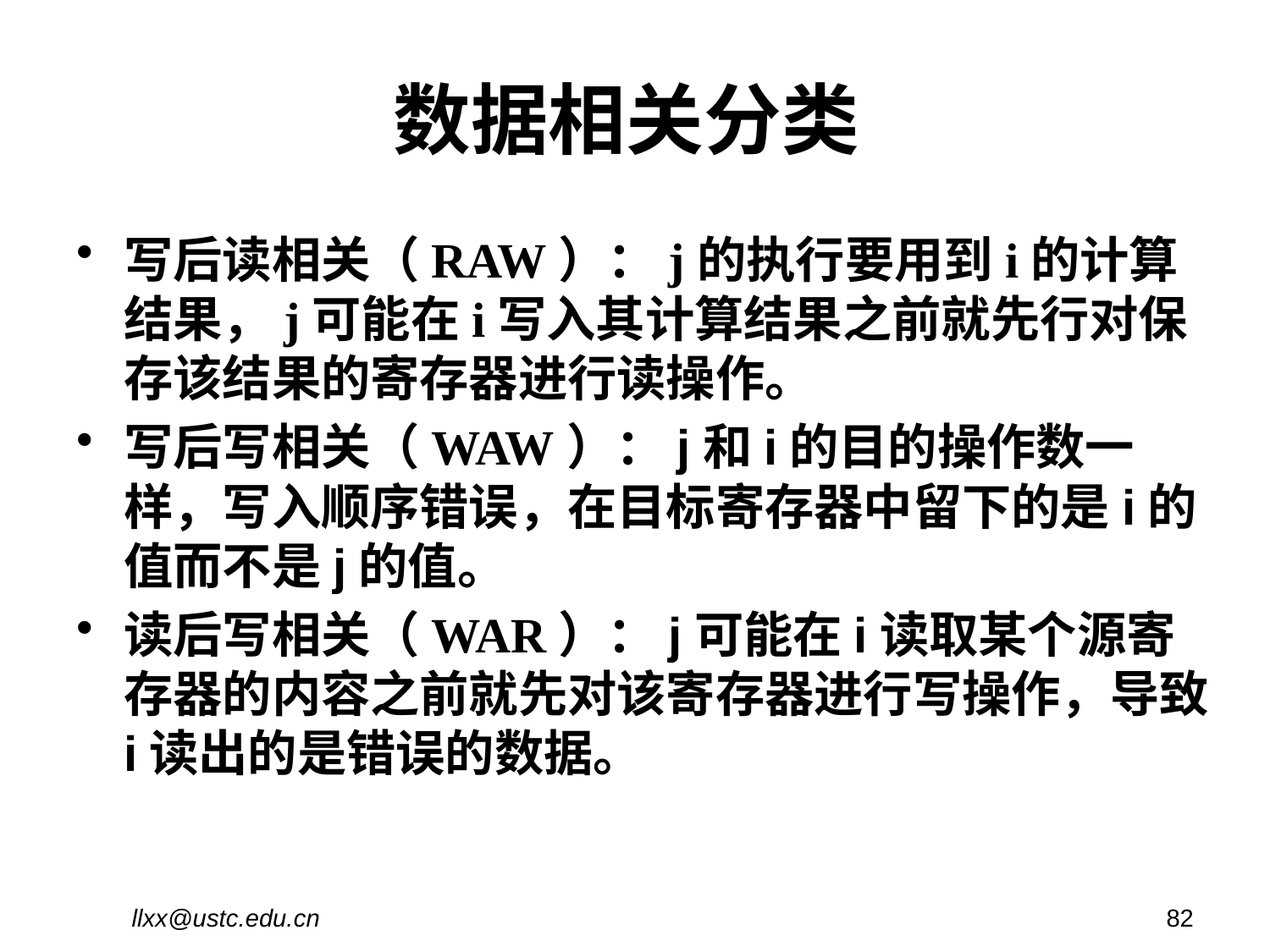

# 数据相关分类
写后读相关（RAW）：j的执行要用到i的计算结果，j可能在i写入其计算结果之前就先行对保存该结果的寄存器进行读操作。
写后写相关（WAW）：j和i的目的操作数一样，写入顺序错误，在目标寄存器中留下的是i的值而不是j的值。
读后写相关（WAR）：j可能在i读取某个源寄存器的内容之前就先对该寄存器进行写操作，导致i读出的是错误的数据。
llxx@ustc.edu.cn
82